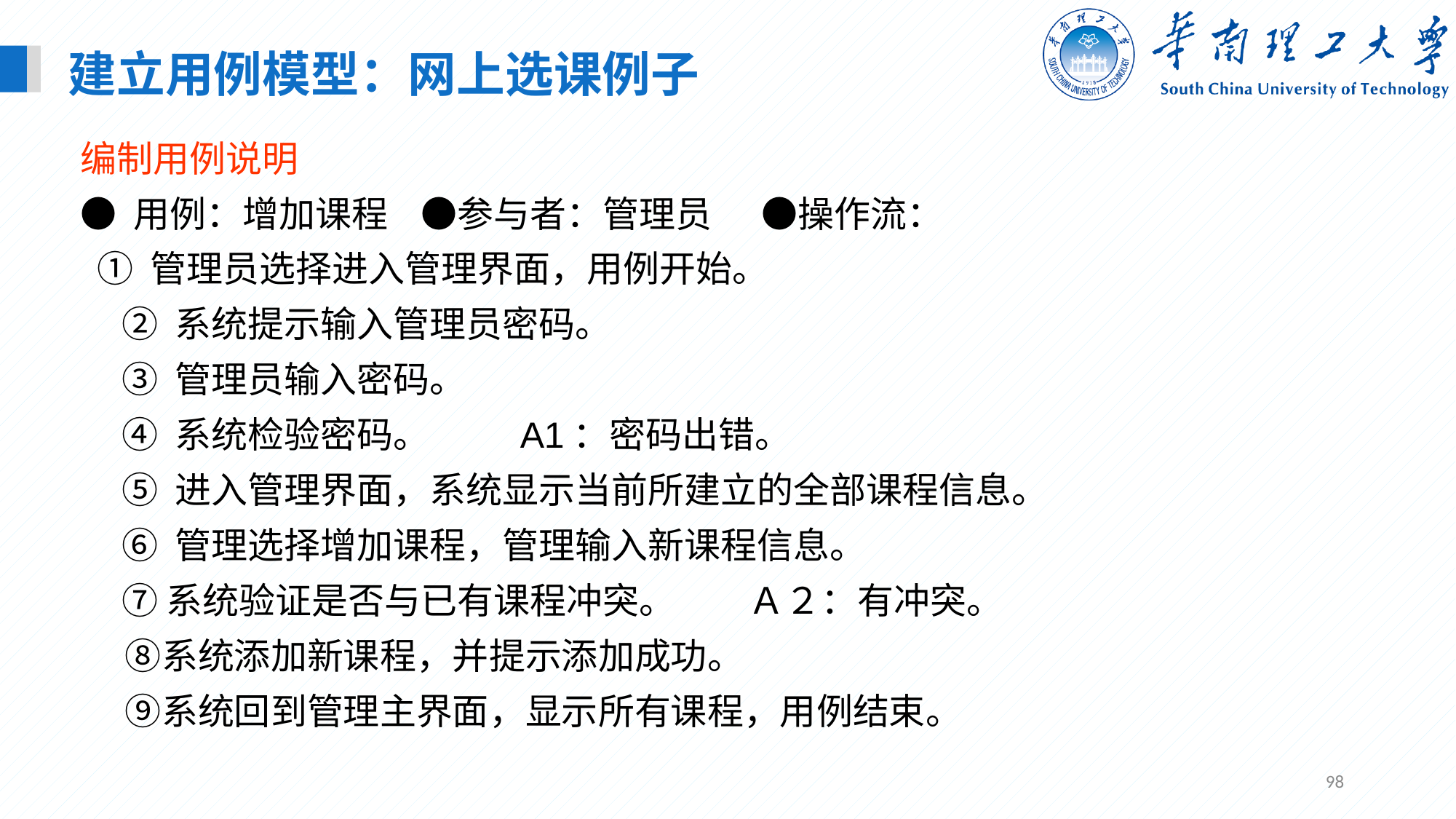

建立用例模型：网上选课例子
编制用例说明
● 用例：增加课程    ●参与者：管理员      ●操作流：
  ① 管理员选择进入管理界面，用例开始。
     ② 系统提示输入管理员密码。
     ③ 管理员输入密码。
     ④ 系统检验密码。          A1：密码出错。
     ⑤ 进入管理界面，系统显示当前所建立的全部课程信息。
     ⑥ 管理选择增加课程，管理输入新课程信息。
     ⑦系统验证是否与已有课程冲突。　　Ａ２：有冲突。
　 ⑧系统添加新课程，并提示添加成功。
　 ⑨系统回到管理主界面，显示所有课程，用例结束。
98